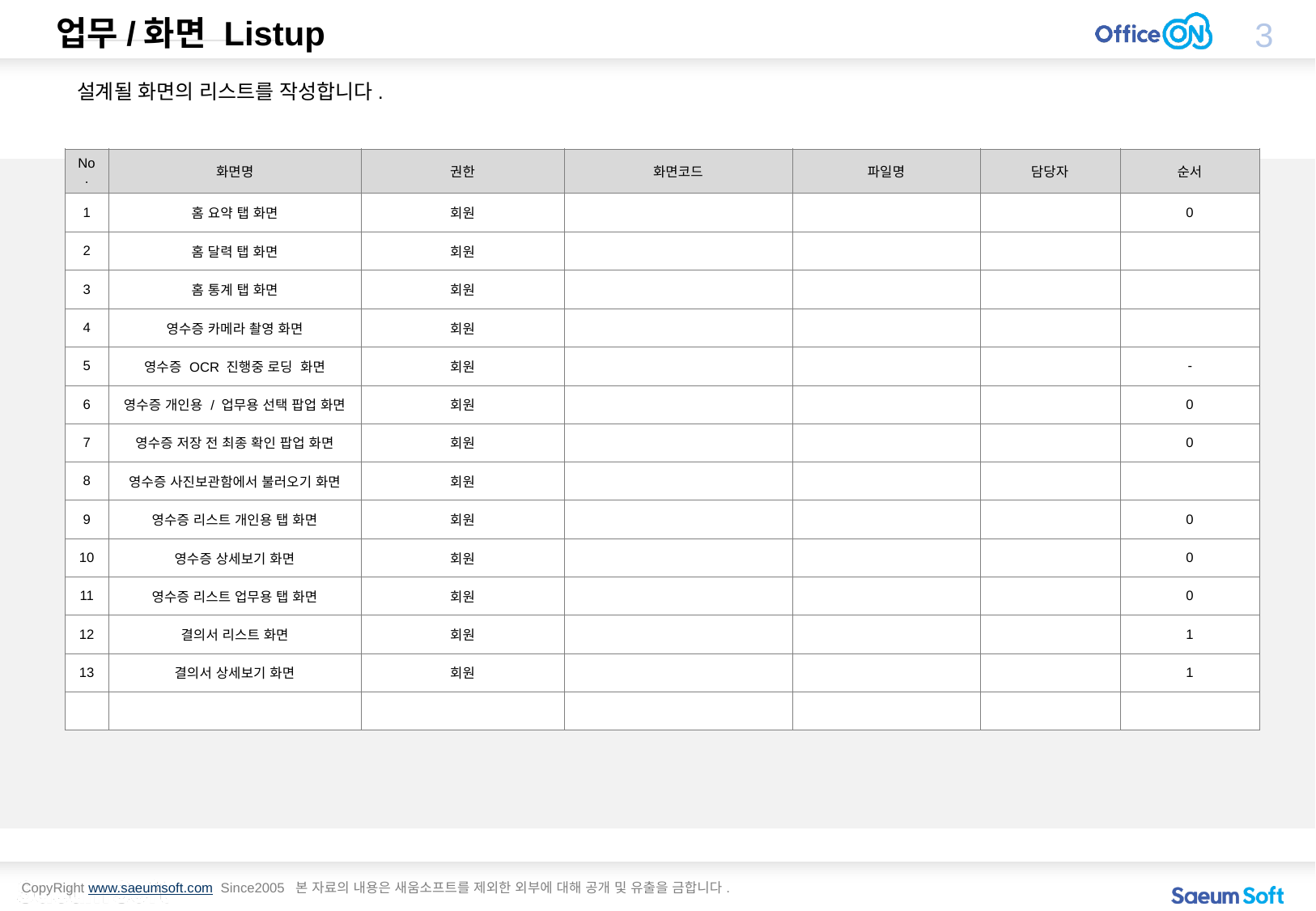

업무/화면 Listup
설계될 화면의 리스트를 작성합니다.
| No. | 화면명 | 권한 | 화면코드 | 파일명 | 담당자 | 순서 |
| --- | --- | --- | --- | --- | --- | --- |
| 1 | 홈 요약 탭 화면 | 회원 |  |  |  | 0 |
| 2 | 홈 달력 탭 화면 | 회원 |  |  |  |  |
| 3 | 홈 통계 탭 화면 | 회원 |  |  |  |  |
| 4 | 영수증 카메라 촬영 화면 | 회원 |  |  |  |  |
| 5 | 영수증 OCR 진행중 로딩 화면 | 회원 |  |  |  | - |
| 6 | 영수증 개인용 / 업무용 선택 팝업 화면 | 회원 |  |  |  | 0 |
| 7 | 영수증 저장 전 최종 확인 팝업 화면 | 회원 |  |  |  | 0 |
| 8 | 영수증 사진보관함에서 불러오기 화면 | 회원 |  |  |  |  |
| 9 | 영수증 리스트 개인용 탭 화면 | 회원 |  |  |  | 0 |
| 10 | 영수증 상세보기 화면 | 회원 |  |  |  | 0 |
| 11 | 영수증 리스트 업무용 탭 화면 | 회원 |  |  |  | 0 |
| 12 | 결의서 리스트 화면 | 회원 |  |  |  | 1 |
| 13 | 결의서 상세보기 화면 | 회원 |  |  |  | 1 |
|  |  |  |  |  |  |  |